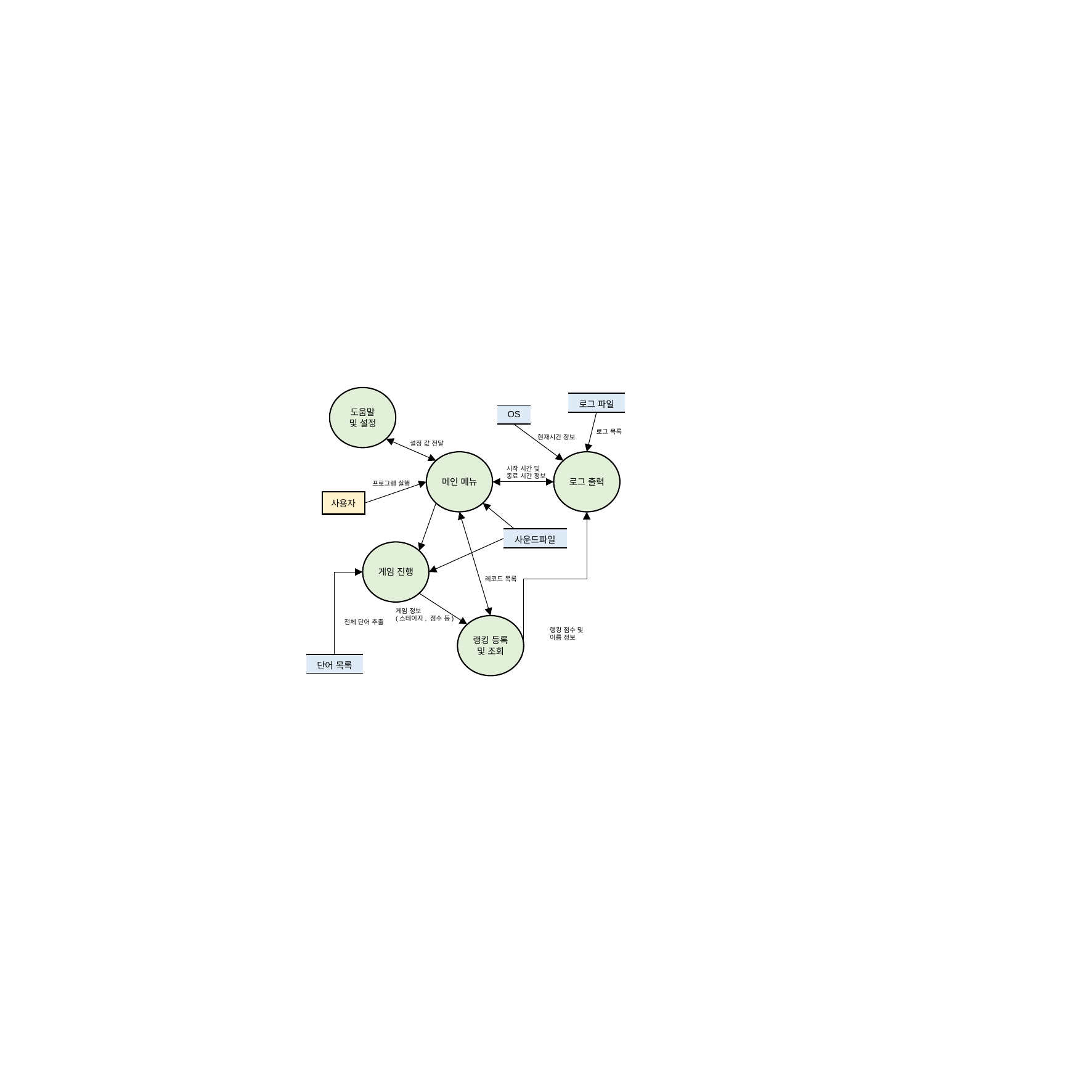

도움말
및 설정
| 로그 파일 |
| --- |
| OS |
| --- |
로그 목록
현재시간 정보
설정 값 전달
메인 메뉴
로그 출력
시작 시간 및
종료 시간 정보
프로그램 실행
사용자
| 사운드파일 |
| --- |
게임 진행
레코드 목록
게임 정보
(스테이지, 점수 등)
전체 단어 추출
랭킹 등록
및 조회
랭킹 점수 및
이름 정보
| 단어 목록 |
| --- |